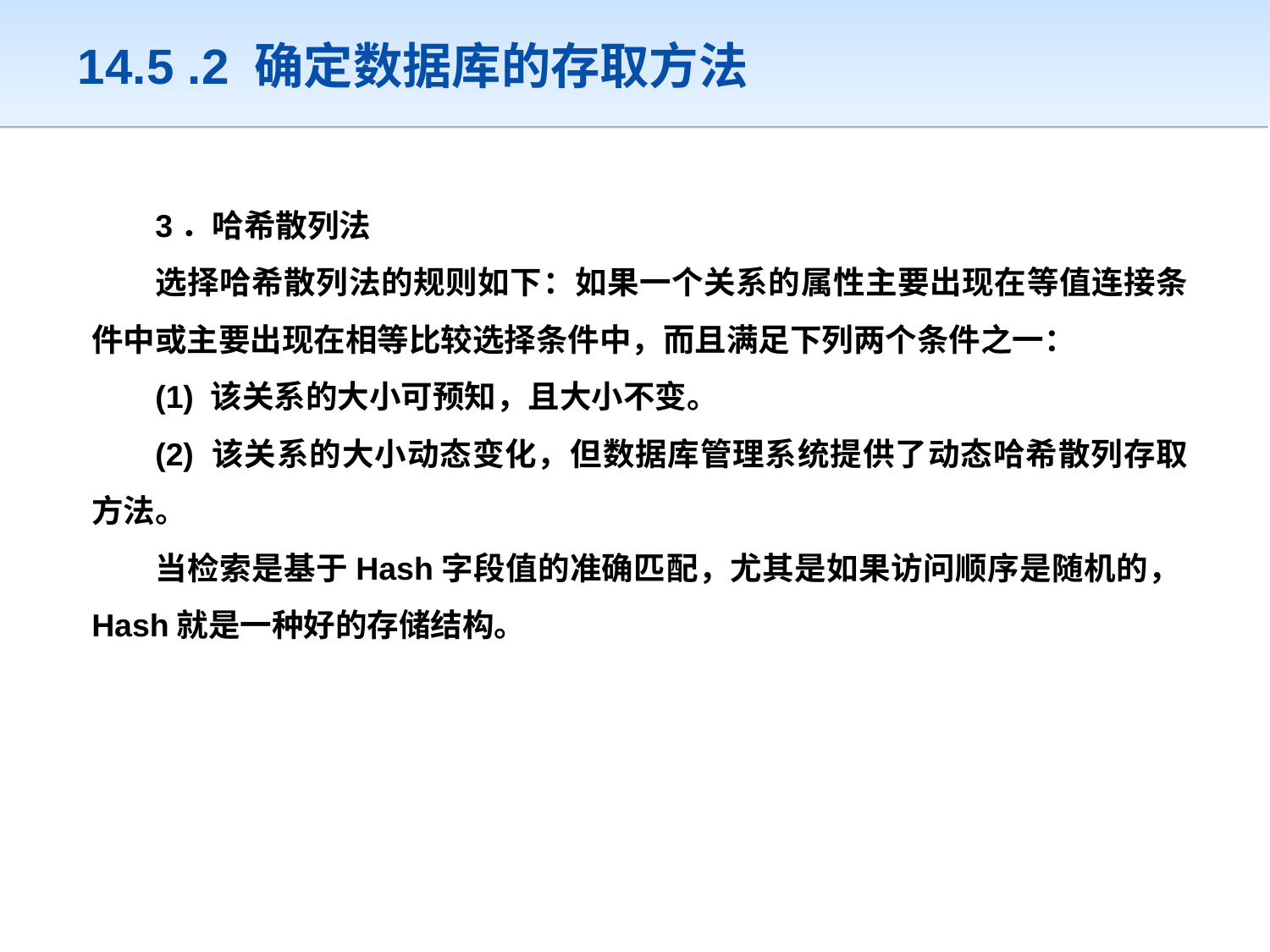

14.5 .2 确定数据库的存取方法

数据定义
3．哈希散列法
选择哈希散列法的规则如下：如果一个关系的属性主要出现在等值连接条件中或主要出现在相等比较选择条件中，而且满足下列两个条件之一：
(1) 该关系的大小可预知，且大小不变。
(2) 该关系的大小动态变化，但数据库管理系统提供了动态哈希散列存取方法。
当检索是基于Hash字段值的准确匹配，尤其是如果访问顺序是随机的，Hash就是一种好的存储结构。